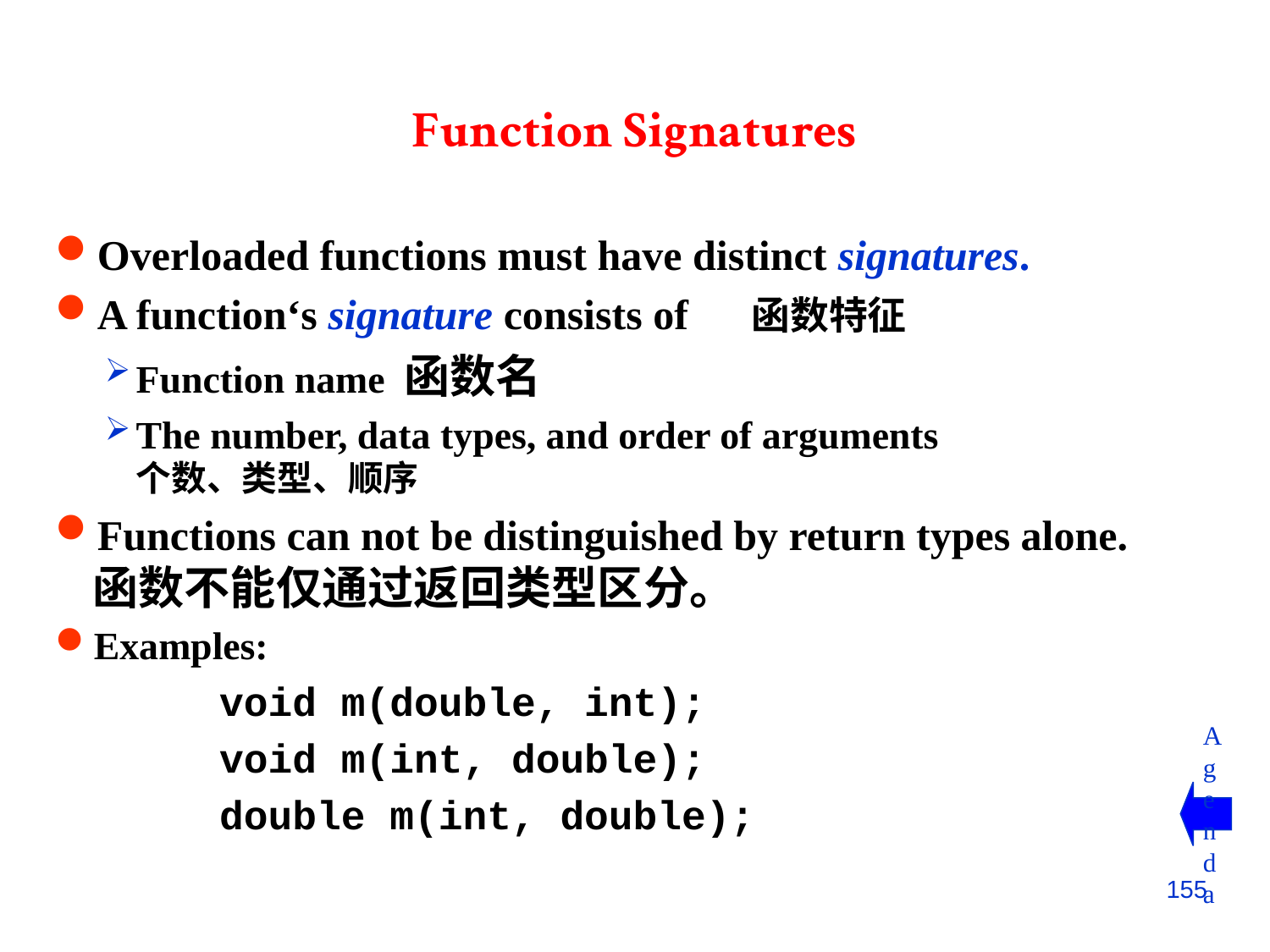

Function Signatures
Overloaded functions must have distinct signatures.
A function‘s signature consists of     函数特征
Function name 函数名
The number, data types, and order of arguments
个数、类型、顺序
Functions can not be distinguished by return types alone.
函数不能仅通过返回类型区分。
Examples:
		void m(double, int);
		void m(int, double);
		double m(int, double);
Agenda
155